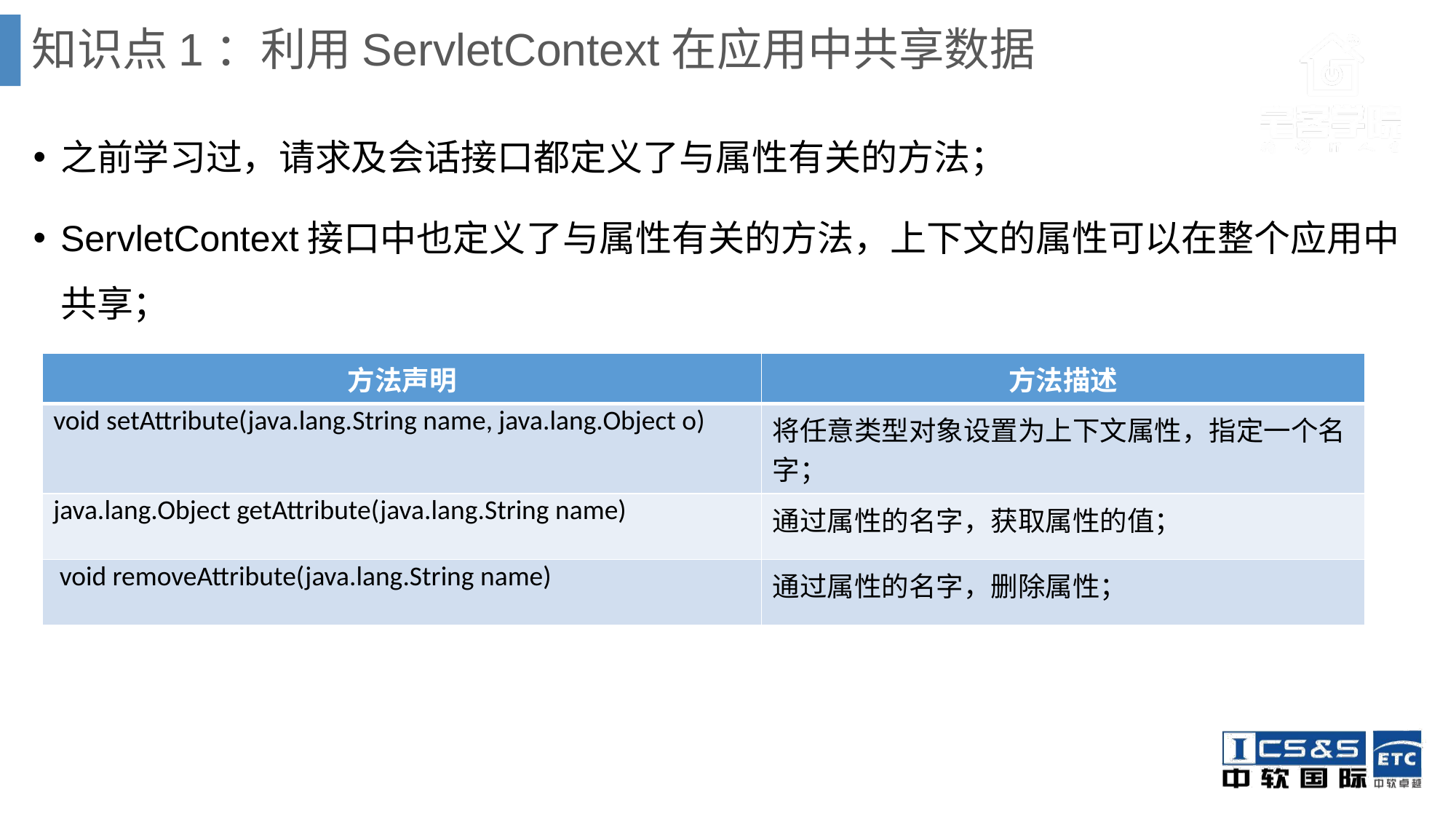

# 知识点1：利用ServletContext在应用中共享数据
之前学习过，请求及会话接口都定义了与属性有关的方法；
ServletContext接口中也定义了与属性有关的方法，上下文的属性可以在整个应用中共享；
| 方法声明 | 方法描述 |
| --- | --- |
| void setAttribute(java.lang.String name, java.lang.Object o) | 将任意类型对象设置为上下文属性，指定一个名字； |
| java.lang.Object getAttribute(java.lang.String name) | 通过属性的名字，获取属性的值； |
| void removeAttribute(java.lang.String name) | 通过属性的名字，删除属性； |